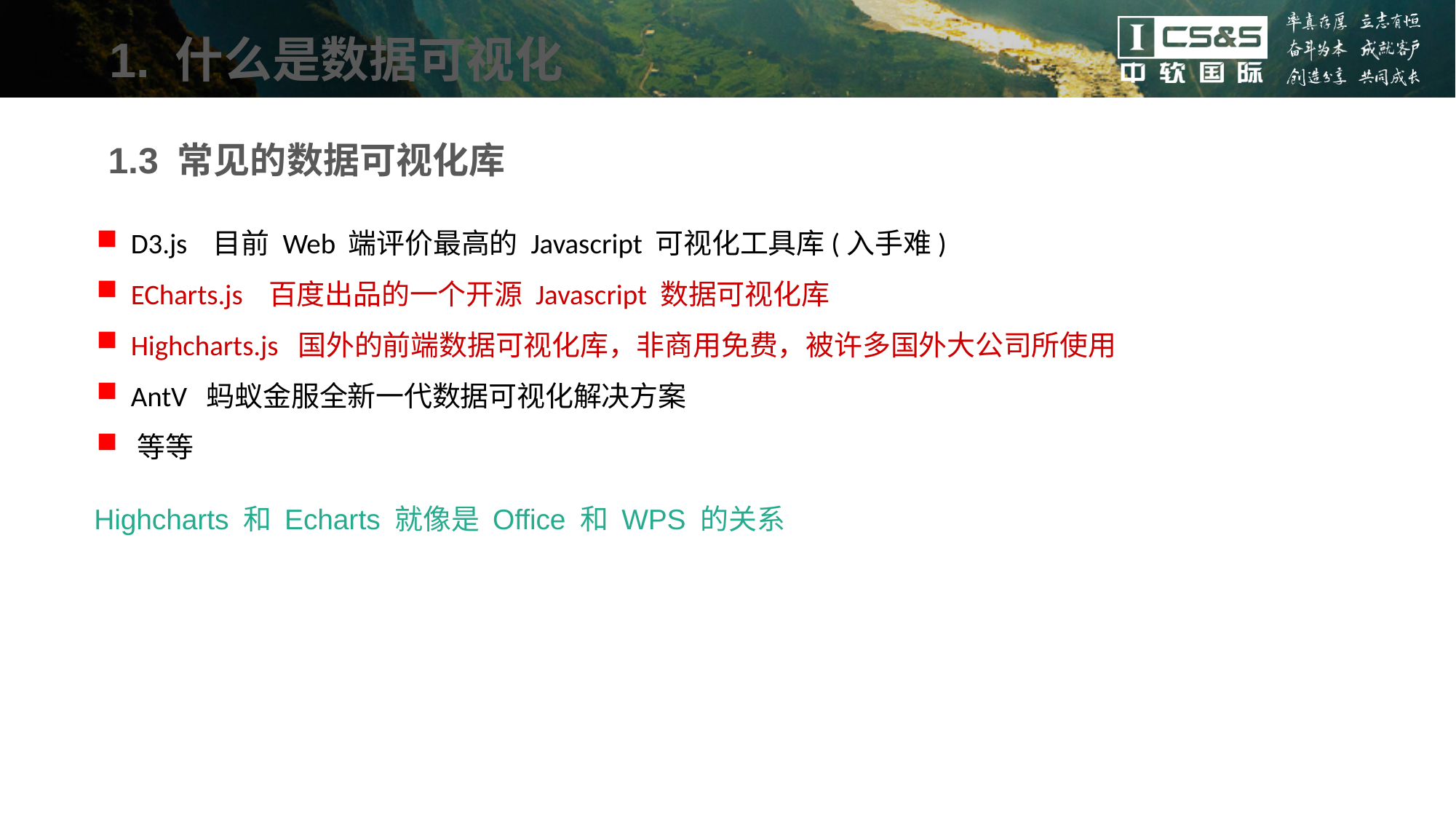

1. 什么是数据可视化
1.3 常见的数据可视化库
  D3.js   目前 Web 端评价最高的 Javascript 可视化工具库(入手难)
  ECharts.js   百度出品的一个开源 Javascript 数据可视化库
  Highcharts.js  国外的前端数据可视化库，非商用免费，被许多国外大公司所使用
  AntV  蚂蚁金服全新一代数据可视化解决方案
  等等

组件更新机制
掌握程度：理解
Highcharts 和 Echarts 就像是 Office 和 WPS 的关系